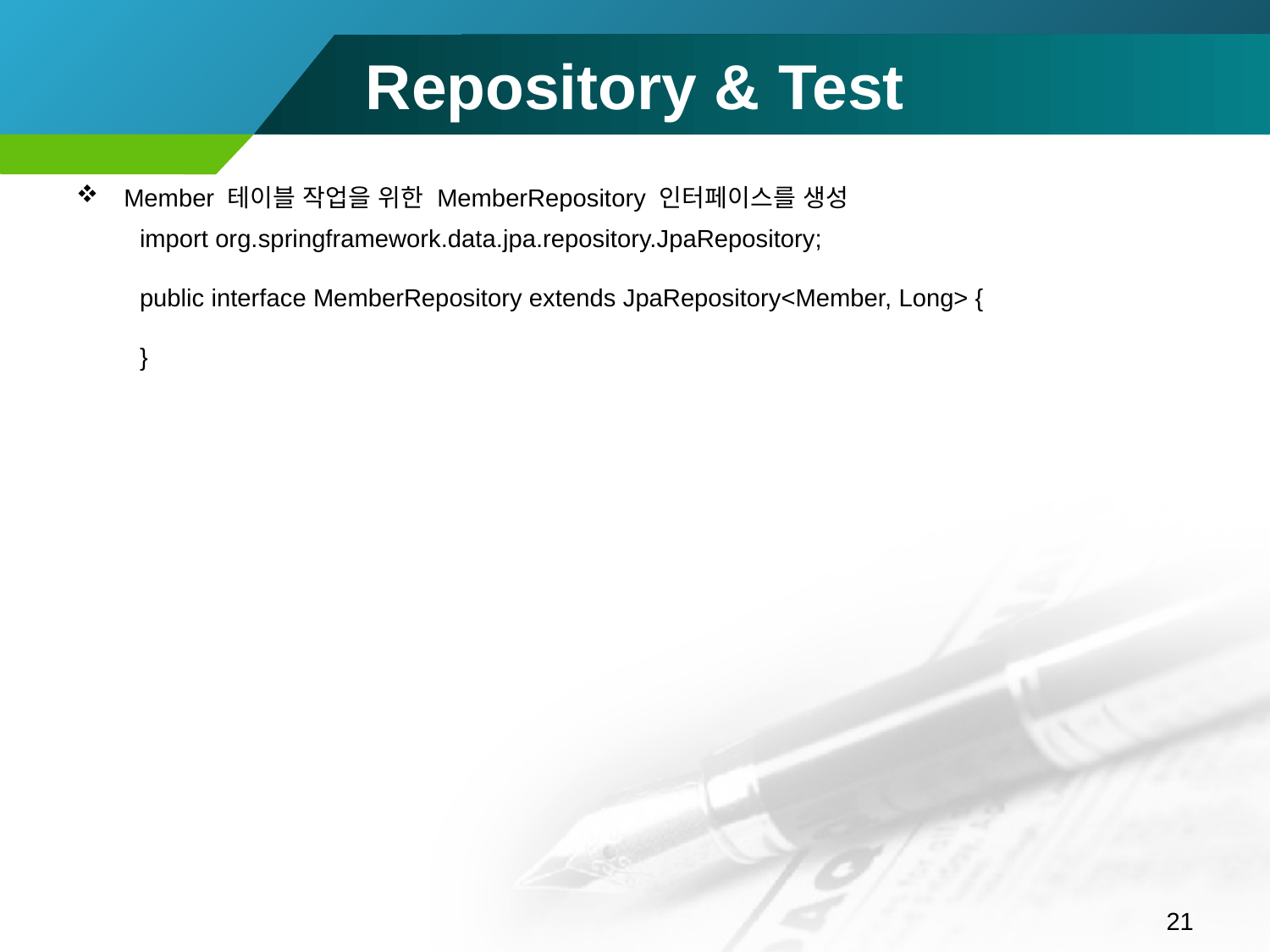

# Repository & Test
Member 테이블 작업을 위한 MemberRepository 인터페이스를 생성
import org.springframework.data.jpa.repository.JpaRepository;

public interface MemberRepository extends JpaRepository<Member, Long> {

}

21